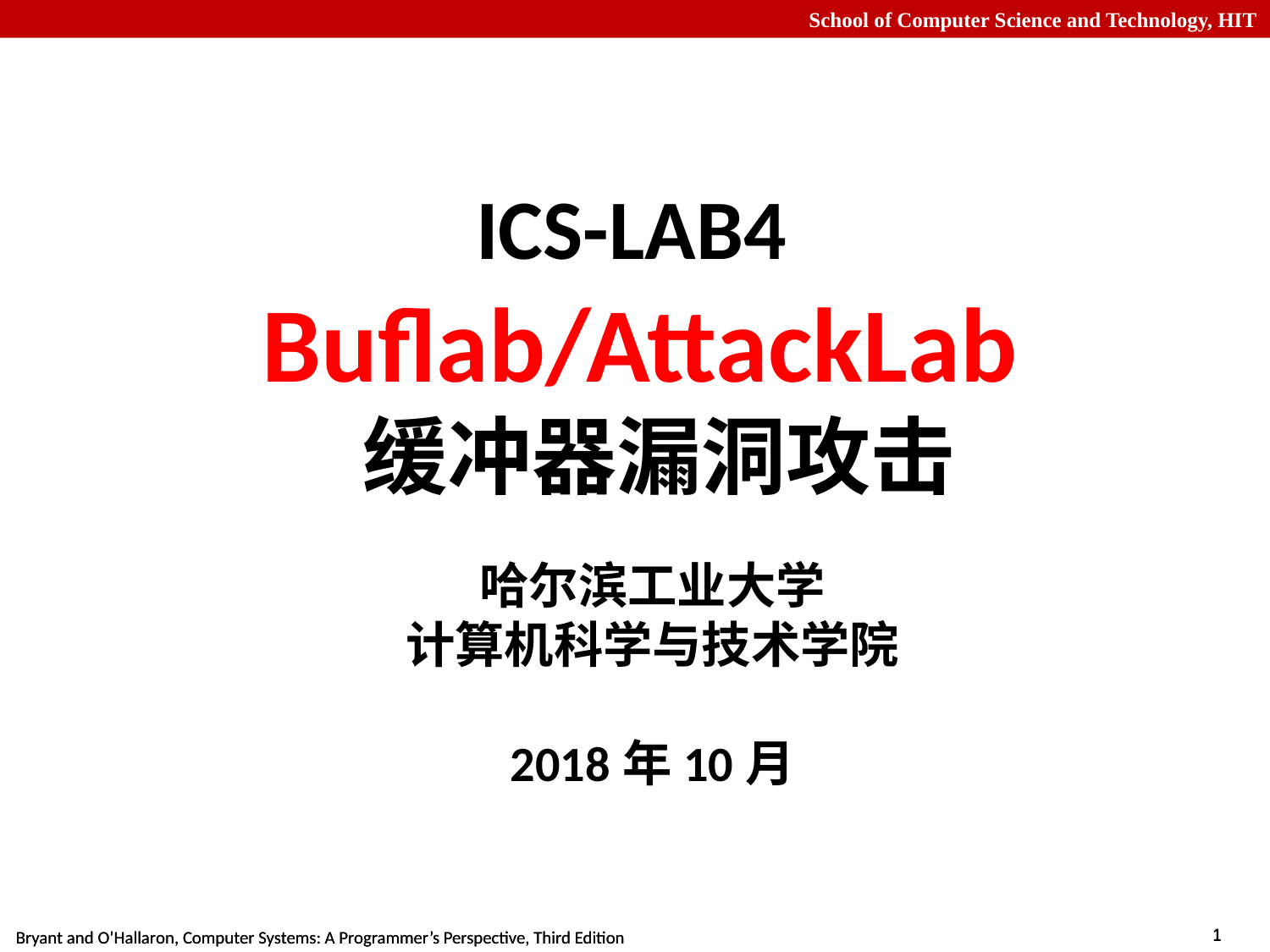

# ICS-LAB4  Buflab/AttackLab 缓冲器漏洞攻击
哈尔滨工业大学
计算机科学与技术学院

2018年10月